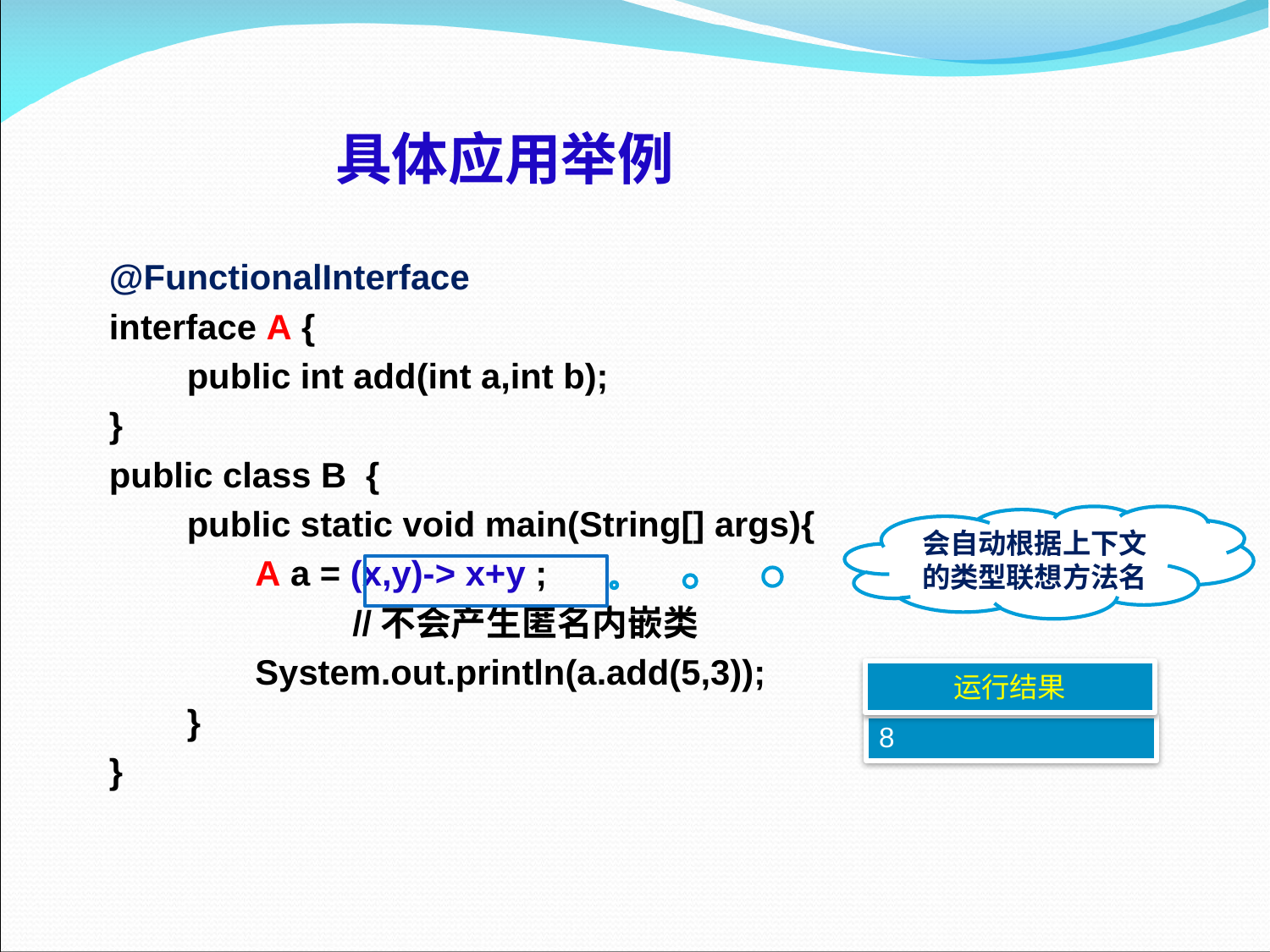

# 具体应用举例
@FunctionalInterface
interface A {
        public int add(int a,int b);
}
public class B  {
        public static void main(String[] args){
               A a = (x,y)-> x+y ;
                         //不会产生匿名内嵌类
               System.out.println(a.add(5,3));
        }
}
会自动根据上下文的类型联想方法名

运行结果
8